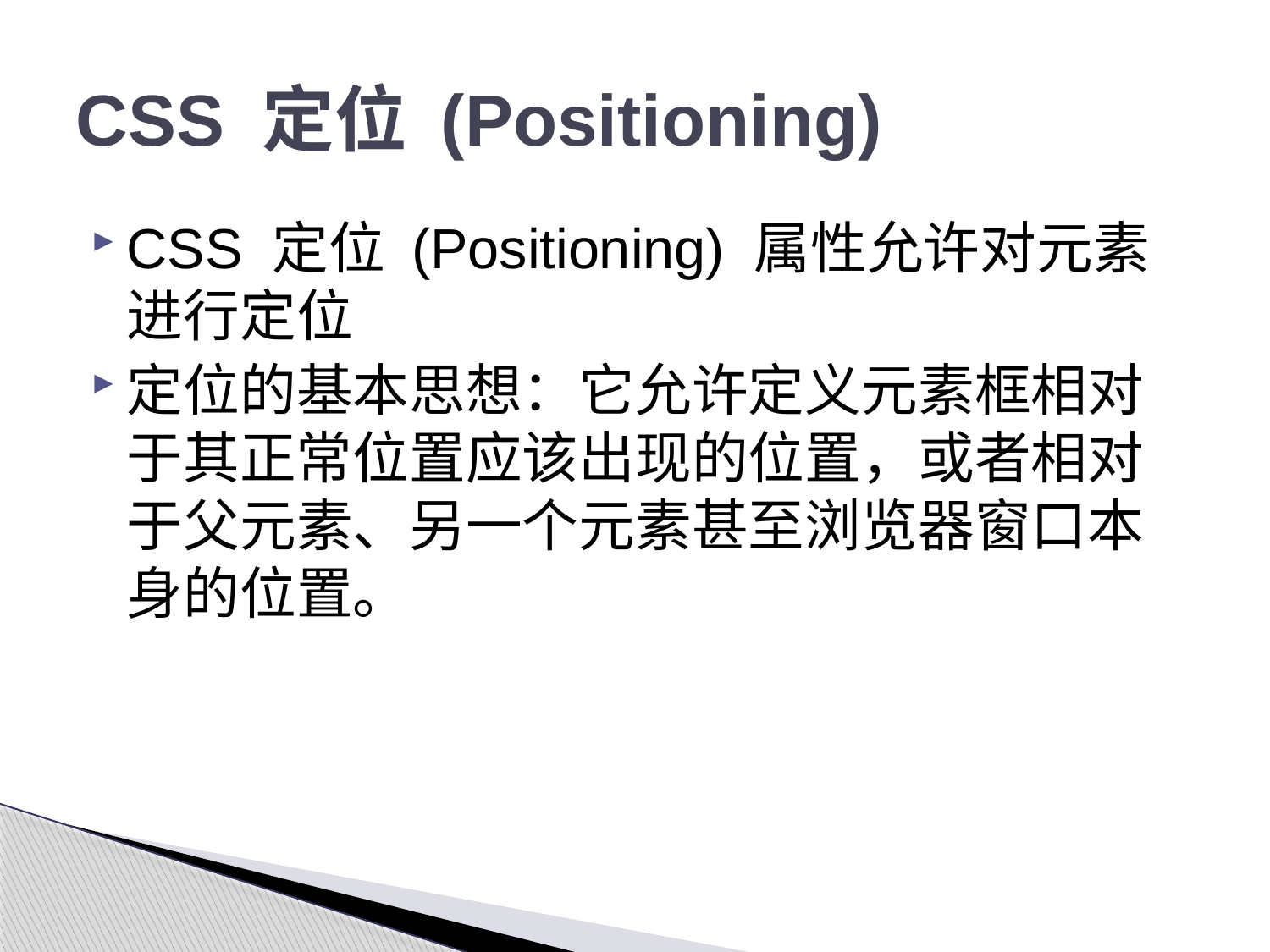

# CSS 定位 (Positioning)
CSS 定位 (Positioning) 属性允许对元素进行定位
定位的基本思想：它允许定义元素框相对于其正常位置应该出现的位置，或者相对于父元素、另一个元素甚至浏览器窗口本身的位置。